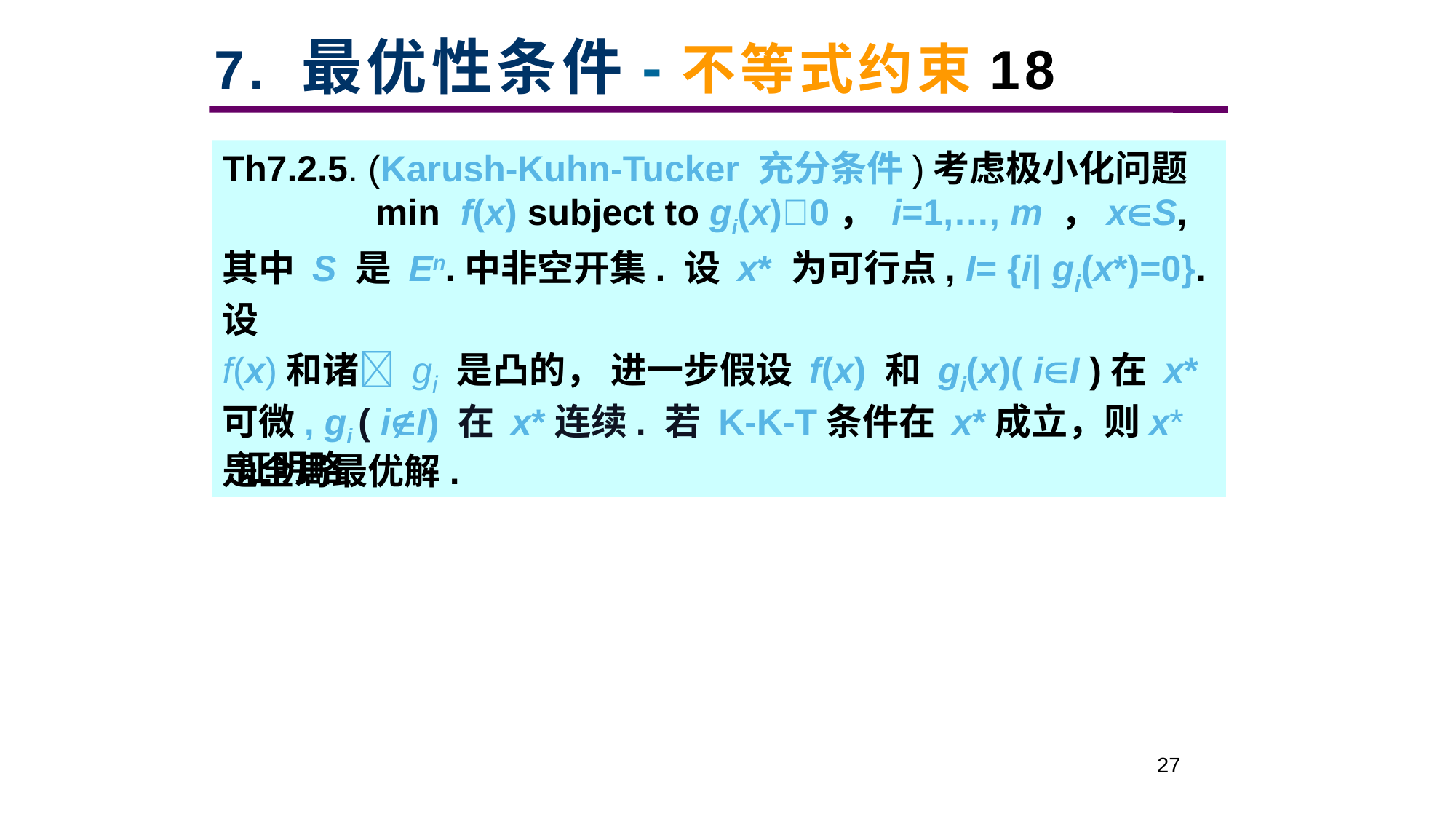

# 7. 最优性条件-不等式约束18

Th7.2.5. (Karush-Kuhn-Tucker 充分条件)考虑极小化问题
               min  f(x) subject to gi(x)≥0， i=1,…, m ，x∈S,
其中 S 是 En.中非空开集. 设 x* 为可行点, I= {i| gi(x*)=0}. 设
f(x)和诸− gi 是凸的， 进一步假设 f(x) 和 gi(x)( i∈I )在 x* 可微, gi ( i∉I) 在 x*连续. 若 K-K-T条件在 x*成立，则x*是全局最优解.
证明略
27